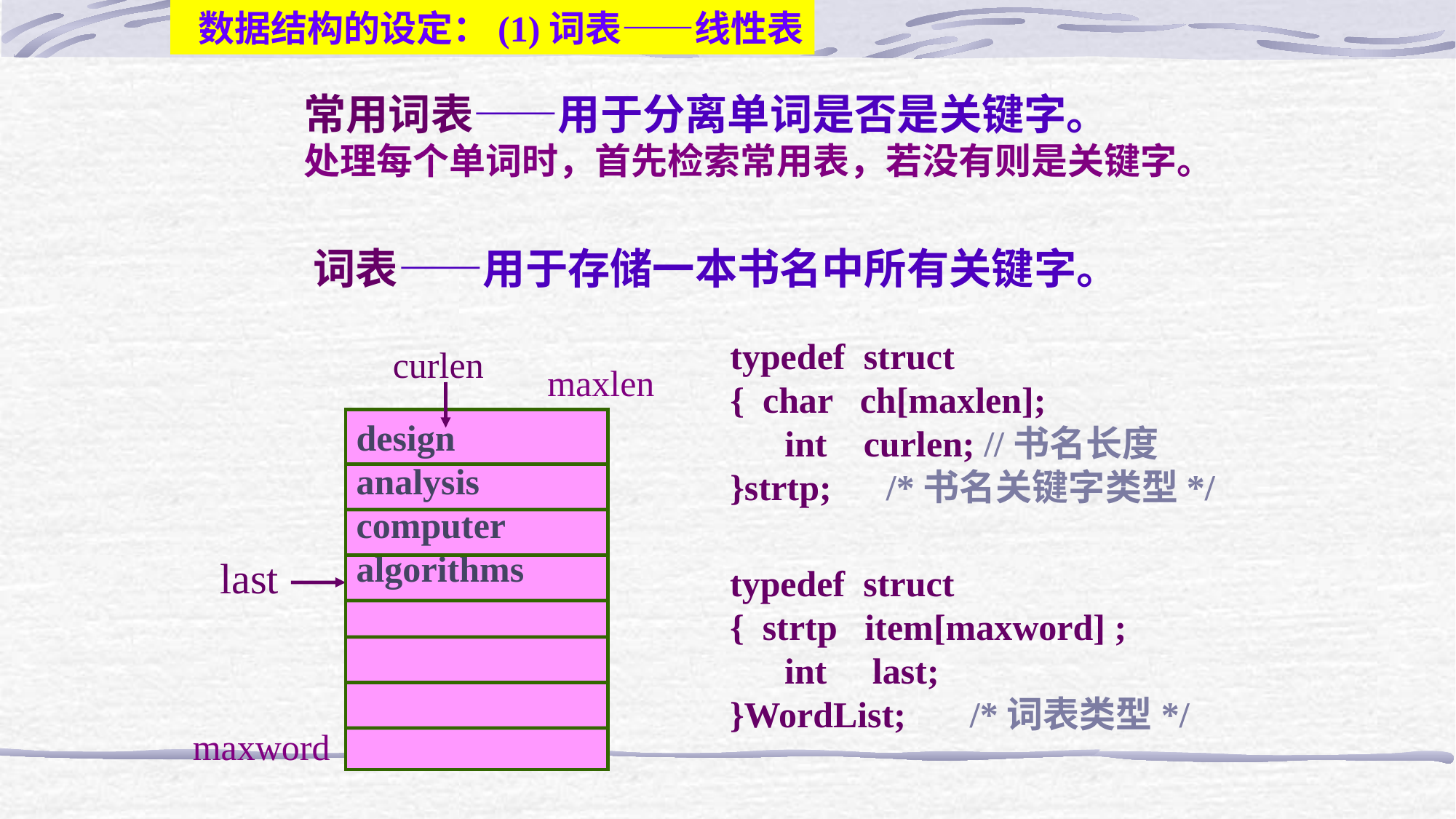

数据结构的设定：(1)词表——线性表
常用词表——用于分离单词是否是关键字。
处理每个单词时，首先检索常用表，若没有则是关键字。
词表——用于存储一本书名中所有关键字。
typedef  struct
{  char   ch[maxlen];
      int    curlen; //书名长度
}strtp;      /*书名关键字类型*/
  curlen

 maxlen
design
analysis
computer
algorithms

last

typedef  struct
{  strtp   item[maxword] ;
      int     last;
}WordList;       /*词表类型*/
maxword
37